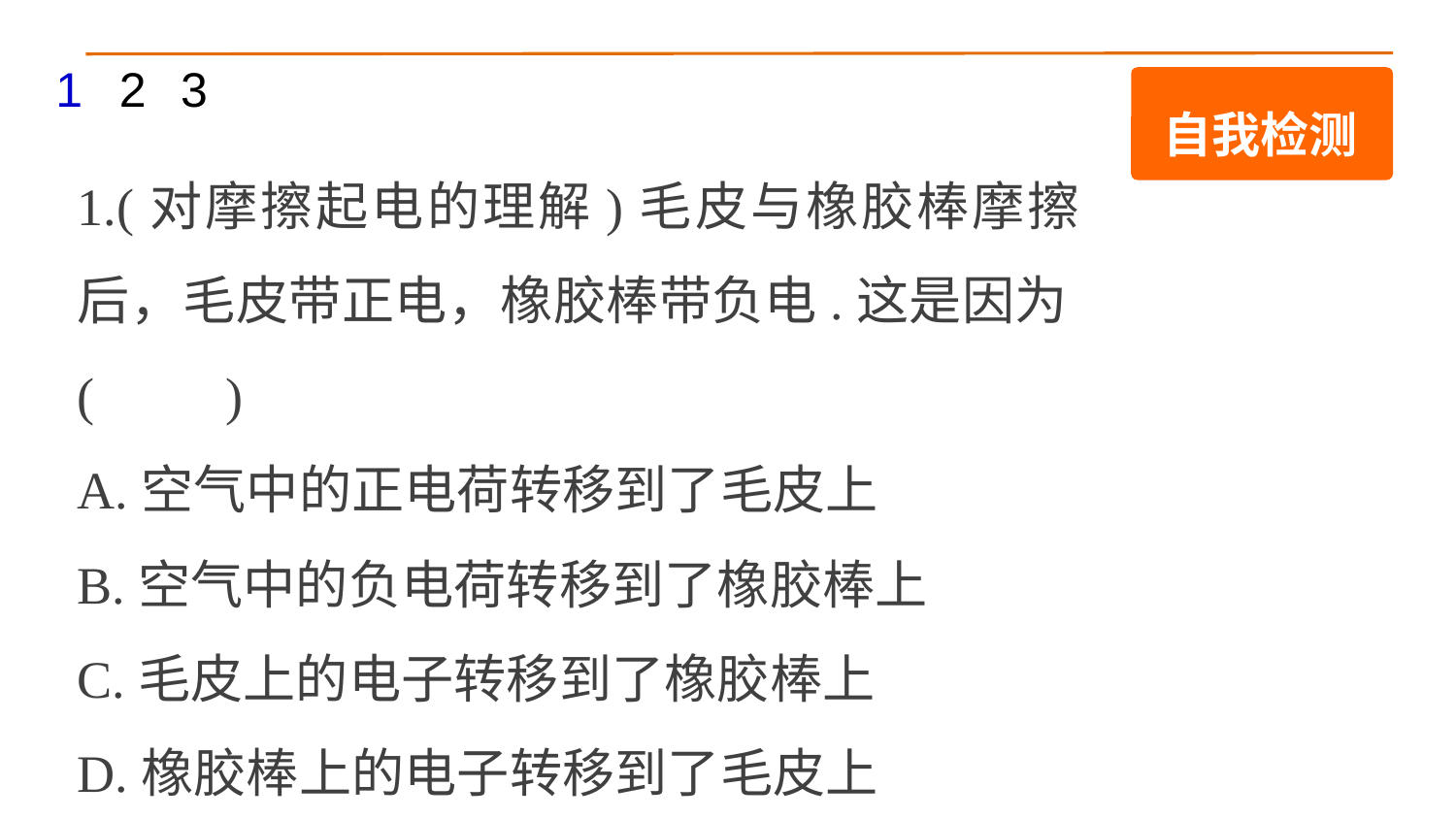

1
2
3

自我检测
1.(对摩擦起电的理解)毛皮与橡胶棒摩擦后，毛皮带正电，橡胶棒带负电.这是因为(　　)
A.空气中的正电荷转移到了毛皮上
B.空气中的负电荷转移到了橡胶棒上
C.毛皮上的电子转移到了橡胶棒上
D.橡胶棒上的电子转移到了毛皮上